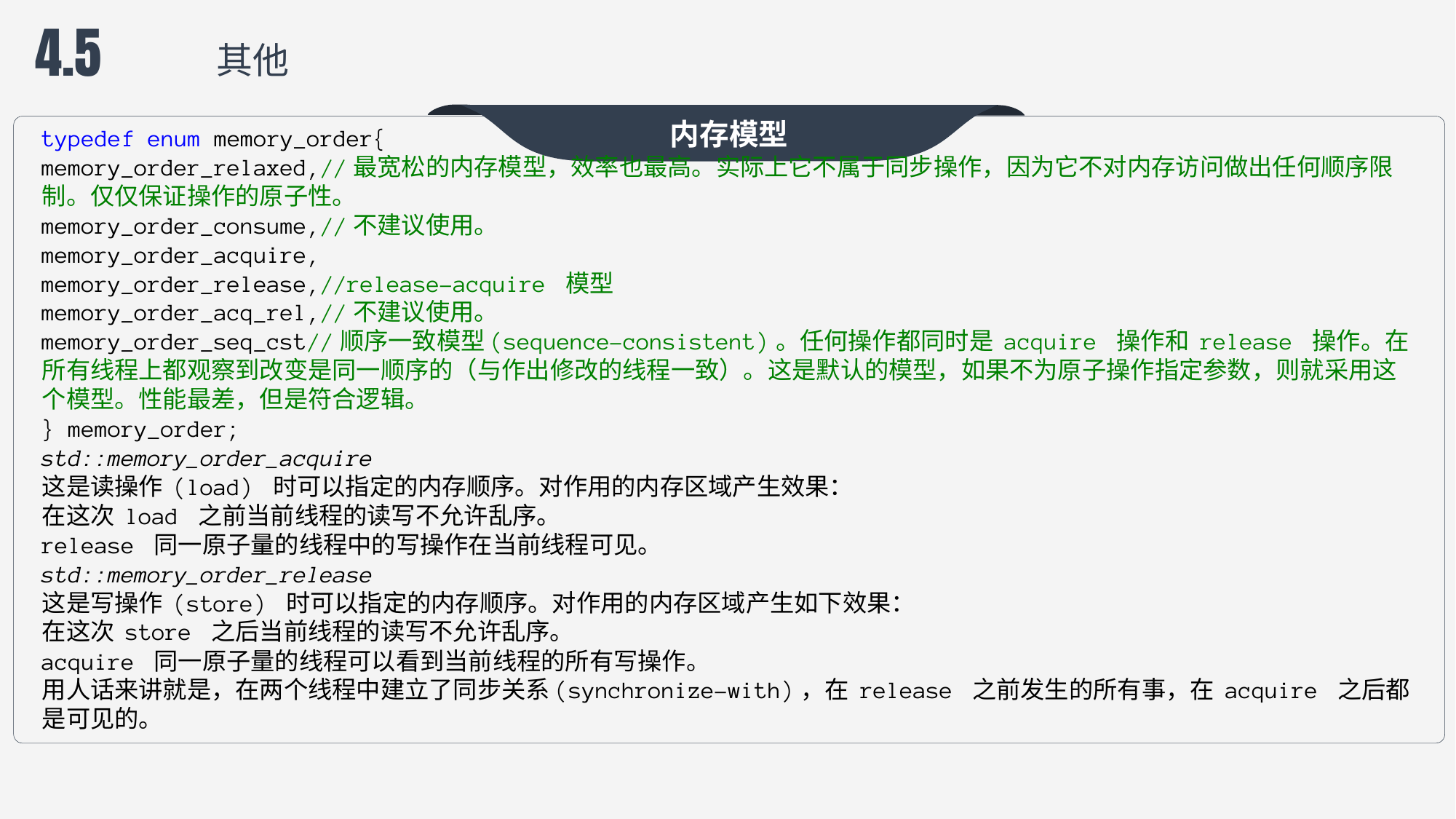

4.5
其他

内存模型

typedef enum memory_order{
memory_order_relaxed,//最宽松的内存模型，效率也最高。实际上它不属于同步操作，因为它不对内存访问做出任何顺序限制。仅仅保证操作的原子性。
memory_order_consume,//不建议使用。
memory_order_acquire,
memory_order_release,//release-acquire 模型
memory_order_acq_rel,//不建议使用。
memory_order_seq_cst//顺序一致模型(sequence-consistent)。任何操作都同时是 acquire 操作和 release 操作。在所有线程上都观察到改变是同一顺序的（与作出修改的线程一致）。这是默认的模型，如果不为原子操作指定参数，则就采用这个模型。性能最差，但是符合逻辑。
} memory_order;
std::memory_order_acquire
这是读操作 (load) 时可以指定的内存顺序。对作用的内存区域产生效果：
在这次 load 之前当前线程的读写不允许乱序。
release 同一原子量的线程中的写操作在当前线程可见。
std::memory_order_release
这是写操作 (store) 时可以指定的内存顺序。对作用的内存区域产生如下效果：
在这次 store 之后当前线程的读写不允许乱序。
acquire 同一原子量的线程可以看到当前线程的所有写操作。
用人话来讲就是，在两个线程中建立了同步关系(synchronize-with)，在 release 之前发生的所有事，在 acquire 之后都是可见的。